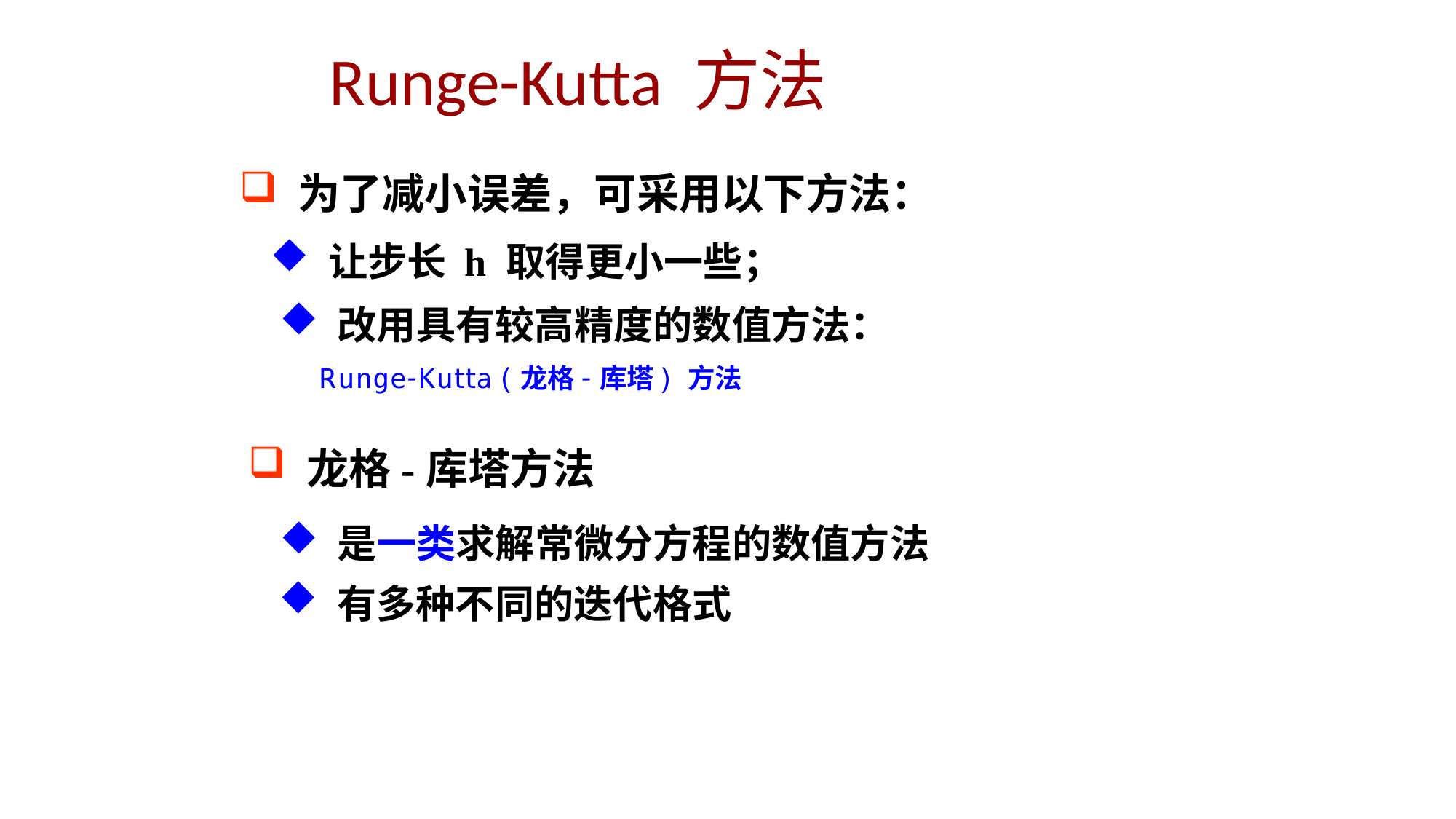

# Runge-Kutta 方法
 为了减小误差，可采用以下方法：
 让步长 h 取得更小一些；
 改用具有较高精度的数值方法：
Runge-Kutta (龙格-库塔) 方法
 龙格-库塔方法
 是一类求解常微分方程的数值方法
 有多种不同的迭代格式